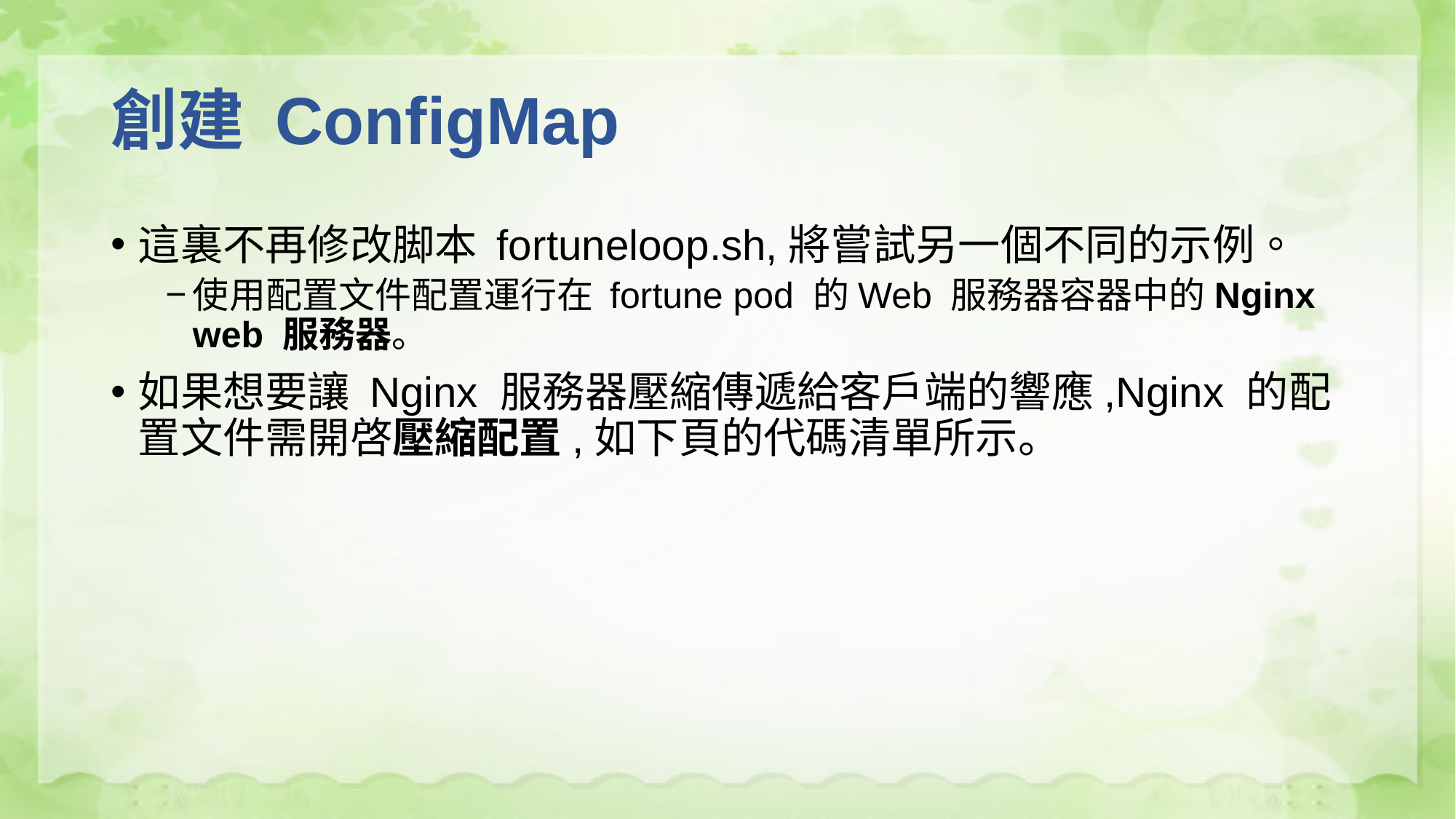

# 創建 ConfigMap
這裏不再修改脚本 fortuneloop.sh,將嘗試另一個不同的示例。
使用配置文件配置運行在 fortune pod 的Web 服務器容器中的Nginx web 服務器。
如果想要讓 Nginx 服務器壓縮傳遞給客戶端的響應,Nginx 的配置文件需開啓壓縮配置,如下頁的代碼清單所示。